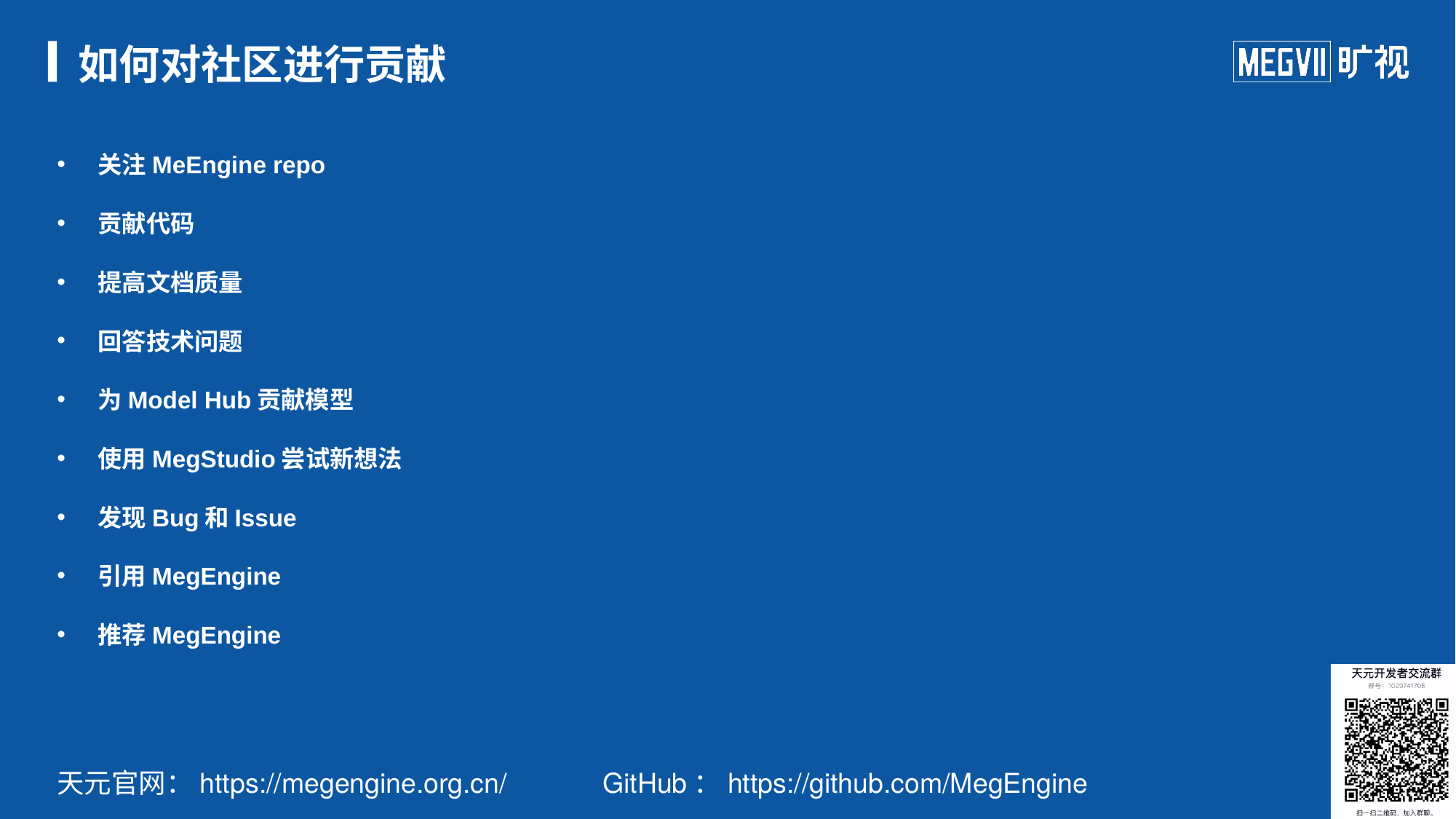

# 如何对社区进行贡献
关注MeEngine repo
贡献代码
提高文档质量
回答技术问题
为Model Hub贡献模型
使用MegStudio尝试新想法
发现Bug和Issue
引用MegEngine
推荐MegEngine